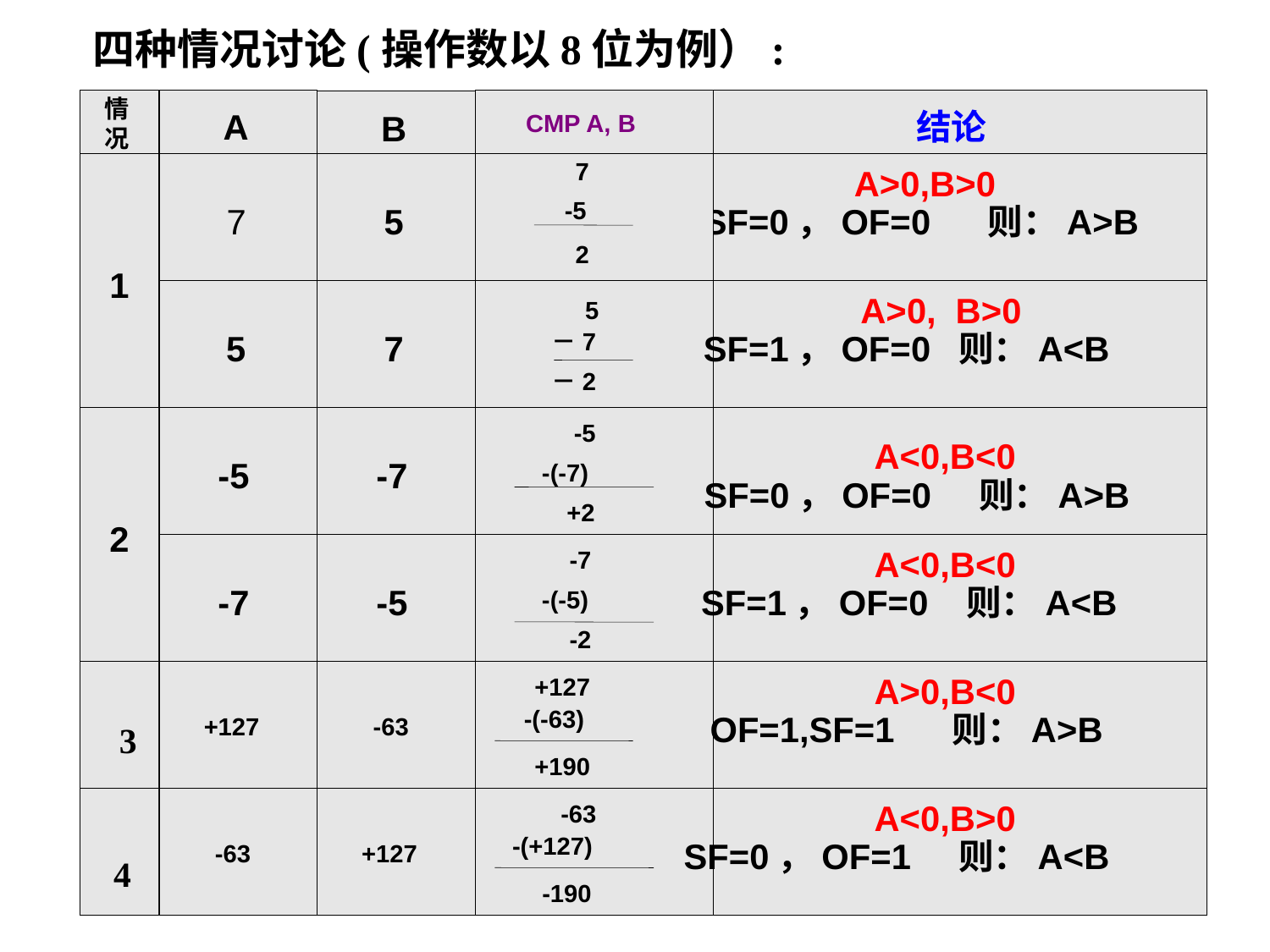

四种情况讨论(操作数以8位为例）:

情
A
结论
B
CMP A, B
况

7
A>0,B>0
-5
7
5
SF=0，OF=0     则：A>B

2
1

A>0,  B>0
5
5
7
－7
SF=1，OF=0  则：A<B

－2

-5
－5
A<0,B<0
-5
-7
-(-7)
SF=0，OF=0    则：A>B

+2
2

A<0,B<0
-7
-7
-5
SF=1，OF=0   则：A<B
-(-5)

-2

   3

A>0,B<0
+127
-(-63)
OF=1,SF=1     则：A>B
+127
-63

+190

  4

A<0,B>0
-63
-(+127)
SF=0，OF=1    则：A<B
-63
+127

-190